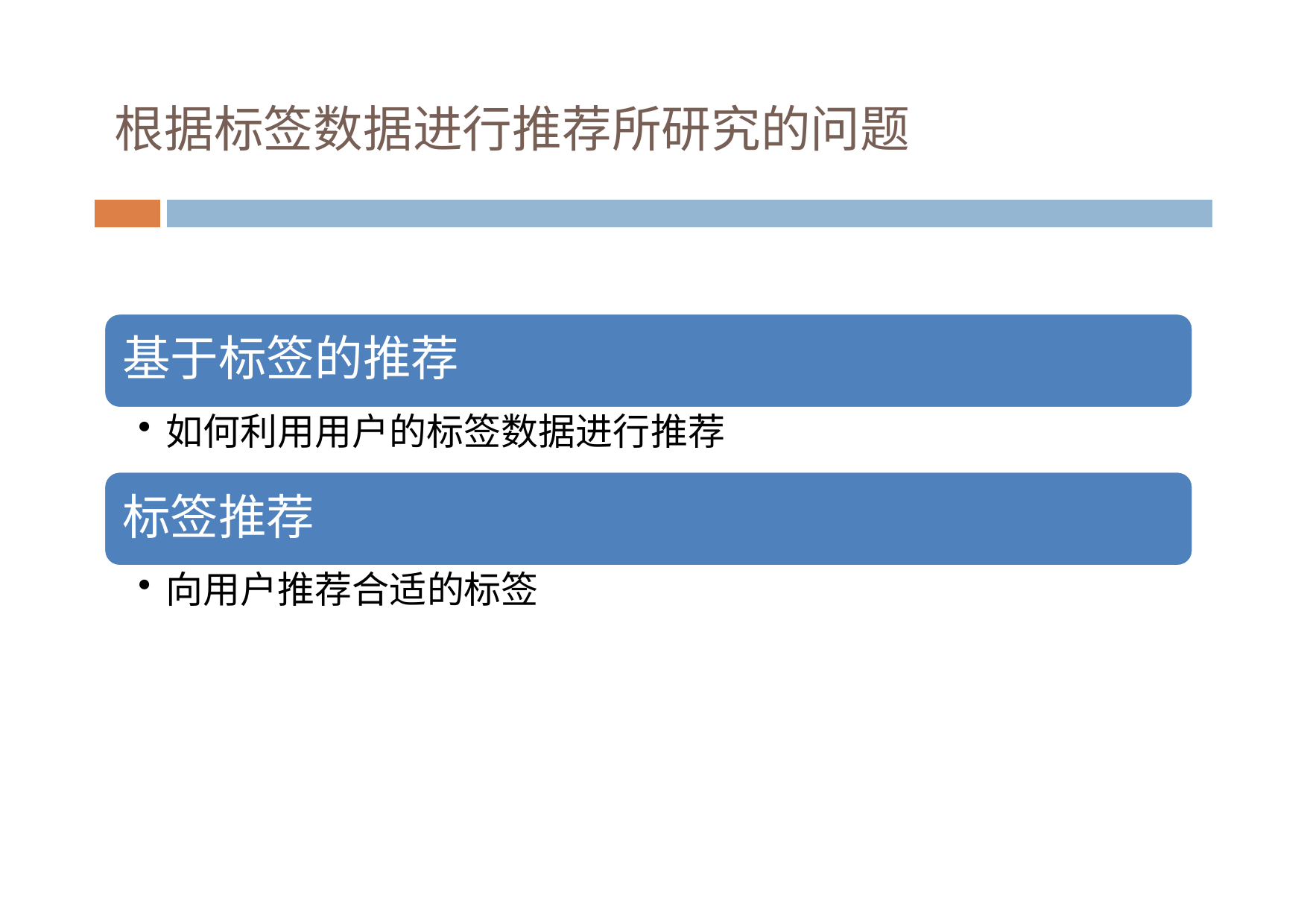

根据标签数据进行推荐所研究的问题

基于标签的推荐
如何利用用户的标签数据进行推荐
标签推荐
向用户推荐合适的标签